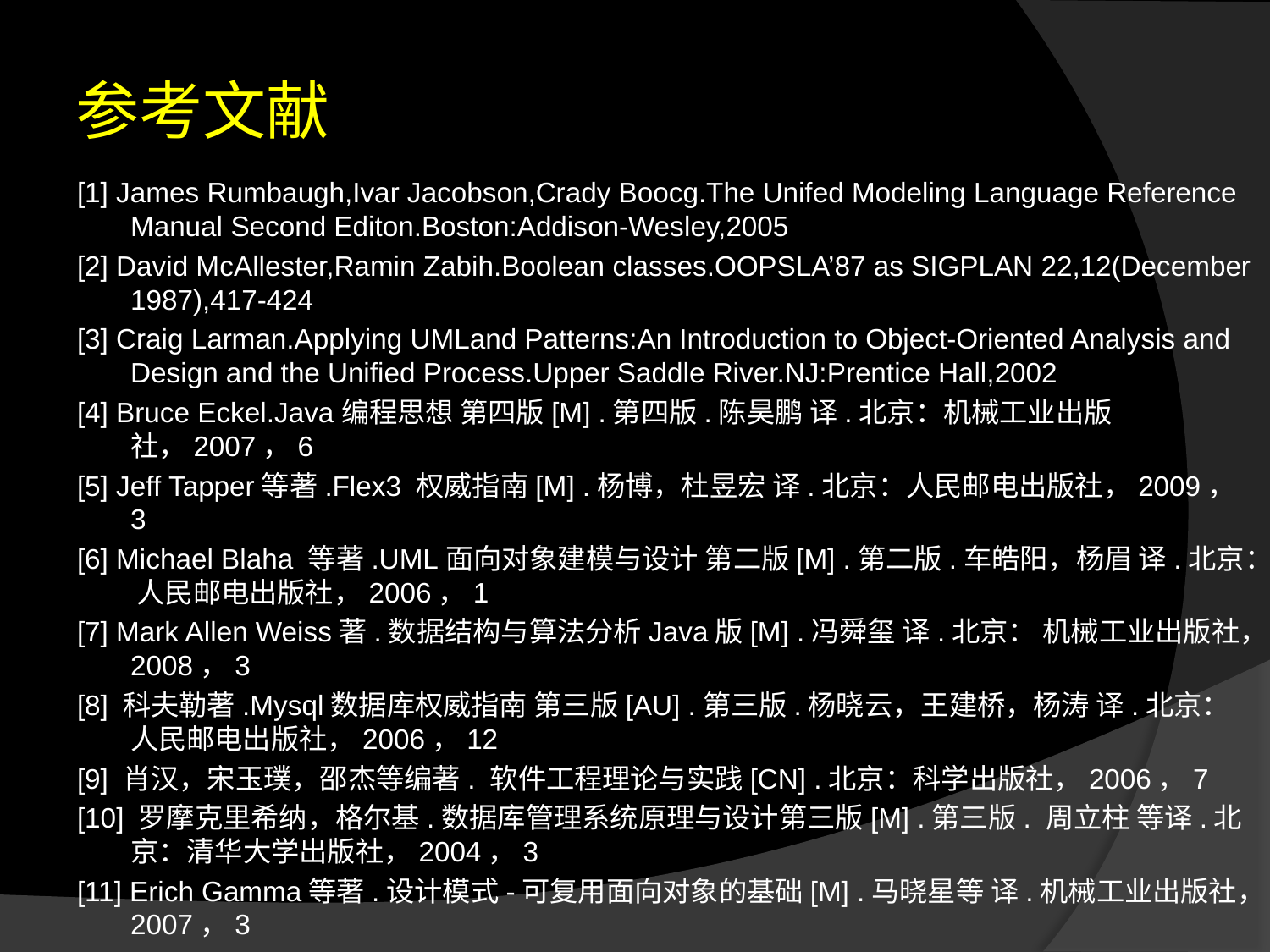

# 参考文献
[1] James Rumbaugh,Ivar Jacobson,Crady Boocg.The Unifed Modeling Language Reference Manual Second Editon.Boston:Addison-Wesley,2005
[2] David McAllester,Ramin Zabih.Boolean classes.OOPSLA’87 as SIGPLAN 22,12(December 1987),417-424
[3] Craig Larman.Applying UMLand Patterns:An Introduction to Object-Oriented Analysis and Design and the Unified Process.Upper Saddle River.NJ:Prentice Hall,2002
[4] Bruce Eckel.Java编程思想 第四版[M] .第四版.陈昊鹏 译.北京：机械工业出版社，2007，6
[5] Jeff Tapper等著.Flex3 权威指南[M] .杨博，杜昱宏 译.北京：人民邮电出版社，2009，3
[6] Michael Blaha 等著.UML面向对象建模与设计 第二版[M] .第二版.车皓阳，杨眉 译.北京： 人民邮电出版社，2006，1
[7] Mark Allen Weiss著.数据结构与算法分析Java版[M] .冯舜玺 译.北京： 机械工业出版社，2008，3
[8] 科夫勒著.Mysql数据库权威指南 第三版[AU] .第三版.杨晓云，王建桥，杨涛 译.北京：人民邮电出版社，2006，12
[9] 肖汉，宋玉璞，邵杰等编著. 软件工程理论与实践[CN] .北京：科学出版社，2006，7
[10] 罗摩克里希纳，格尔基.数据库管理系统原理与设计第三版[M] .第三版. 周立柱 等译.北京：清华大学出版社，2004，3
[11] Erich Gamma等著.设计模式-可复用面向对象的基础[M] .马晓星等 译.机械工业出版社，2007，3